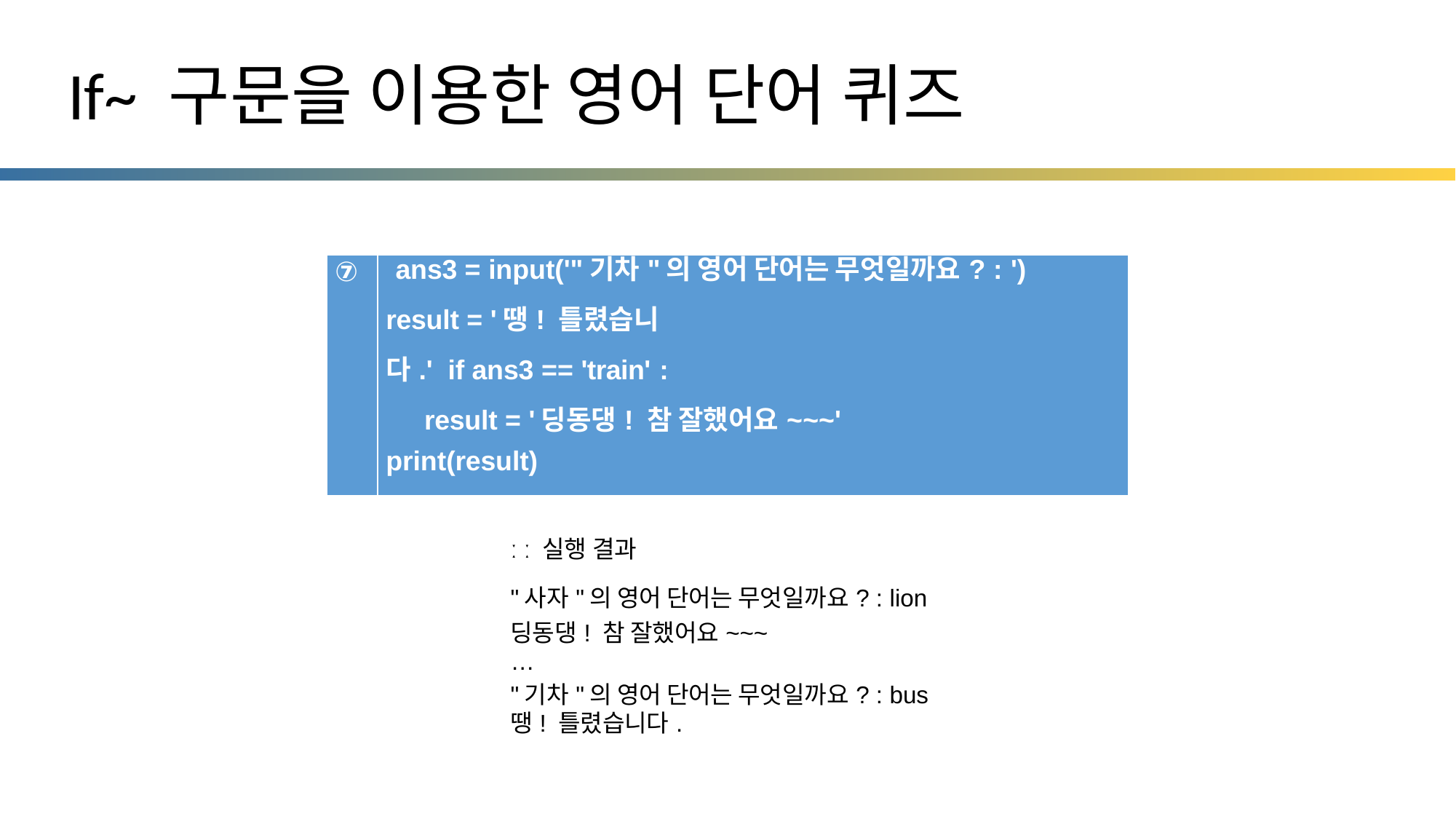

# If~ 구문을 이용한 영어 단어 퀴즈
| ⑦ | ans3 = input('"기차"의 영어 단어는 무엇일까요? : ') result = '땡! 틀렸습니다.' if ans3 == 'train' : result = '딩동댕! 참 잘했어요~~~' print(result) |
| --- | --- |
| ː ː 실행 결과 |
| --- |
| "사자"의 영어 단어는 무엇일까요? : lion 딩동댕! 참 잘했어요~~~ … "기차"의 영어 단어는 무엇일까요? : bus 땡! 틀렸습니다. |